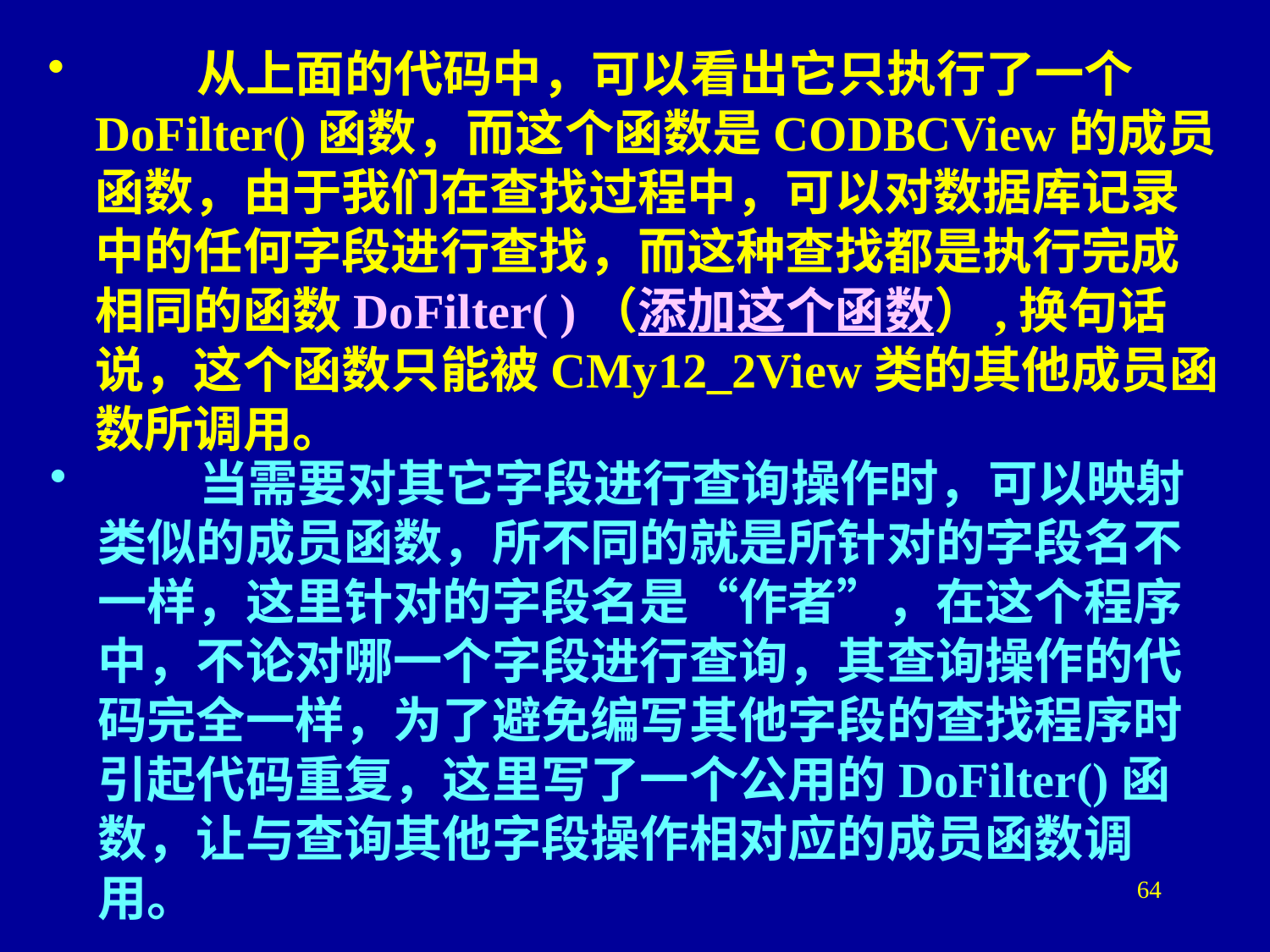

从上面的代码中，可以看出它只执行了一个DoFilter()函数，而这个函数是CODBCView的成员函数，由于我们在查找过程中，可以对数据库记录中的任何字段进行查找，而这种查找都是执行完成相同的函数DoFilter( )（添加这个函数）,换句话说，这个函数只能被CMy12_2View类的其他成员函数所调用。
        当需要对其它字段进行查询操作时，可以映射类似的成员函数，所不同的就是所针对的字段名不一样，这里针对的字段名是“作者”，在这个程序中，不论对哪一个字段进行查询，其查询操作的代码完全一样，为了避免编写其他字段的查找程序时引起代码重复，这里写了一个公用的DoFilter()函数，让与查询其他字段操作相对应的成员函数调用。
64